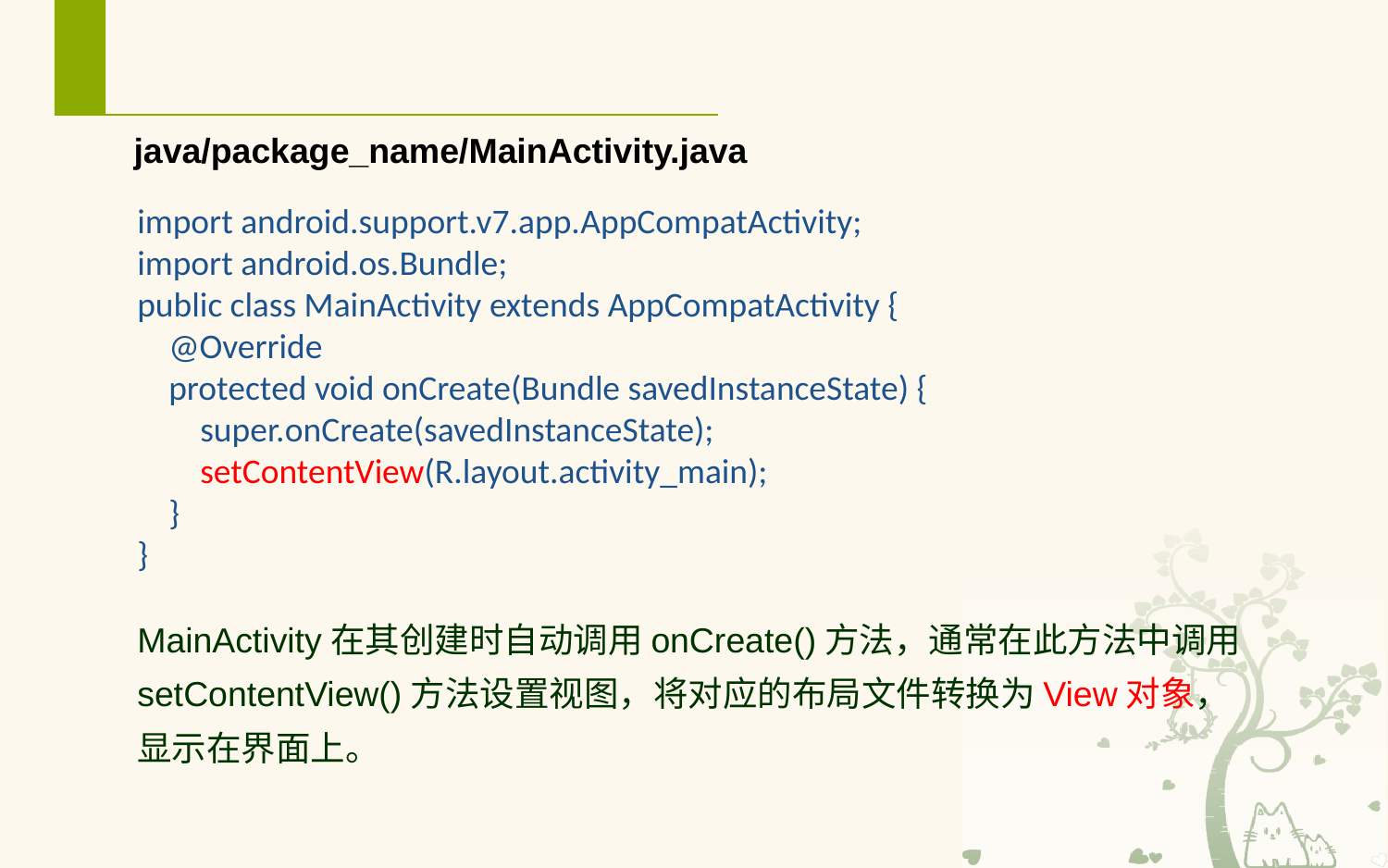

# 自动生成的活动
java/package_name/MainActivity.java
import android.support.v7.app.AppCompatActivity;
import android.os.Bundle;
public class MainActivity extends AppCompatActivity {
    @Override
    protected void onCreate(Bundle savedInstanceState) {
        super.onCreate(savedInstanceState);
        setContentView(R.layout.activity_main);
    }
}
MainActivity在其创建时自动调用onCreate()方法，通常在此方法中调用setContentView()方法设置视图，将对应的布局文件转换为View对象，显示在界面上。